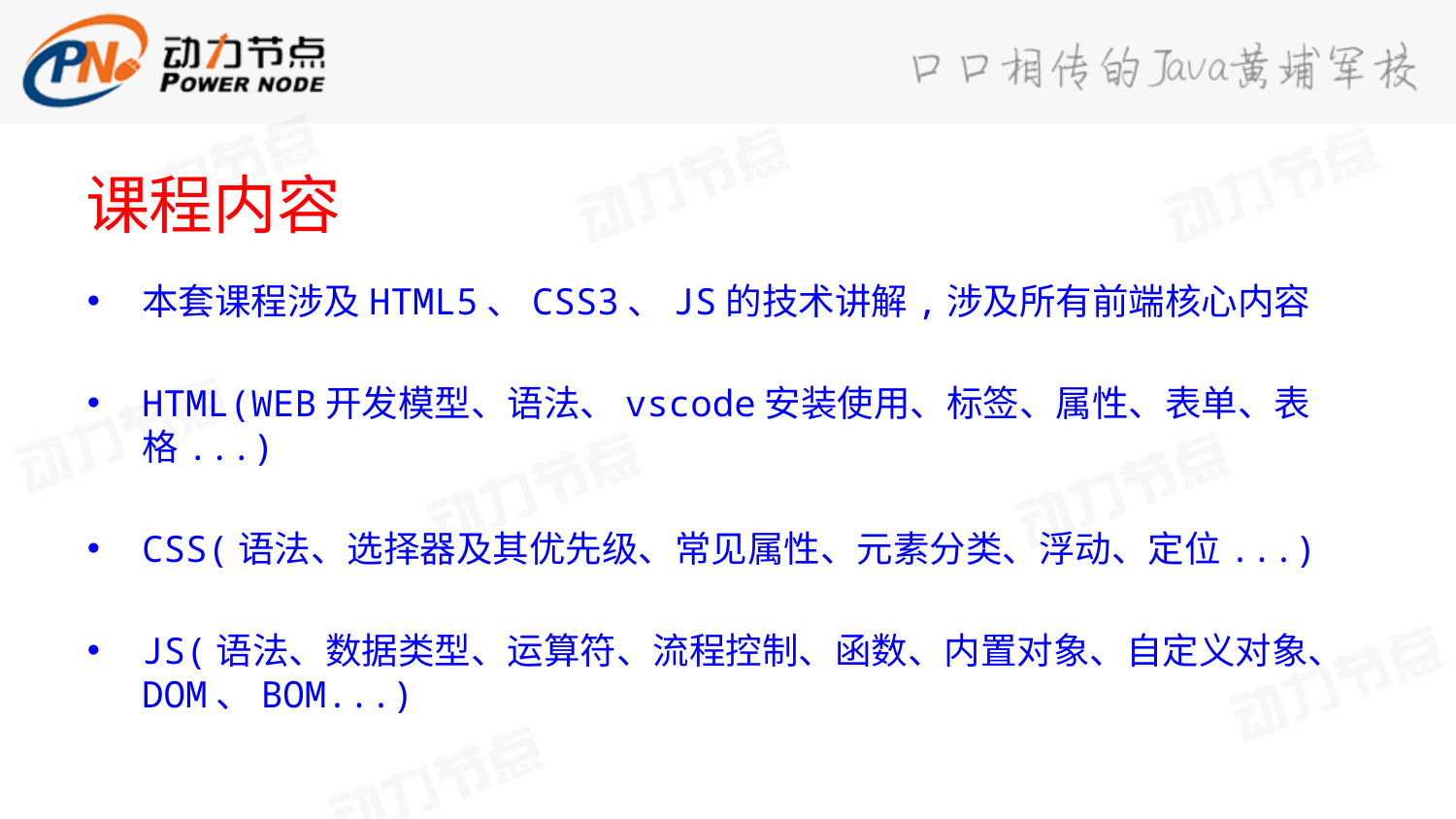

# 课程内容
本套课程涉及HTML5、CSS3、JS的技术讲解,涉及所有前端核心内容

HTML(WEB开发模型、语法、vscode安装使用、标签、属性、表单、表格...)

CSS(语法、选择器及其优先级、常见属性、元素分类、浮动、定位...)

JS(语法、数据类型、运算符、流程控制、函数、内置对象、自定义对象、DOM、BOM...)